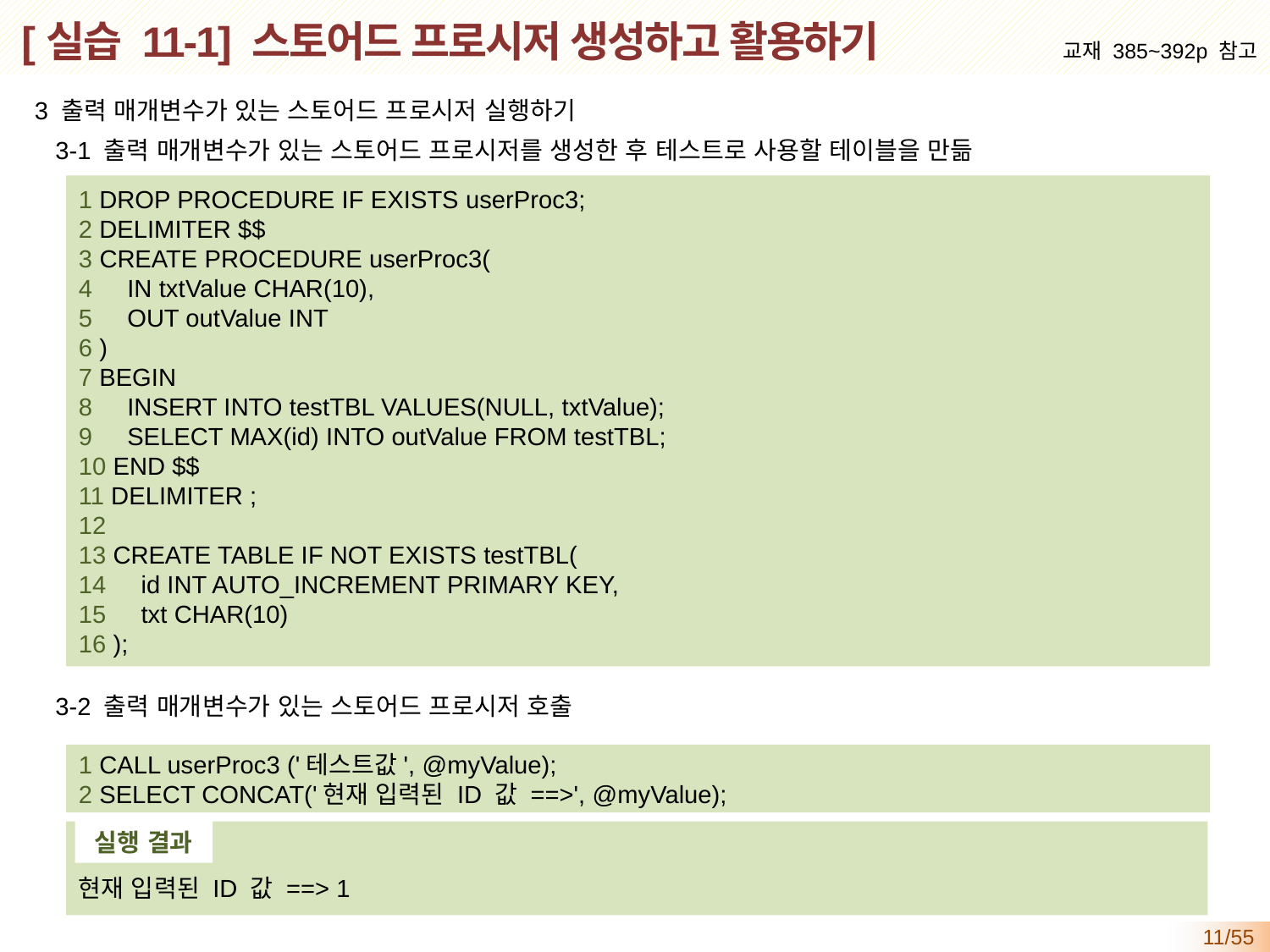

# [실습 11-1] 스토어드 프로시저 생성하고 활용하기
교재 385~392p 참고
3 출력 매개변수가 있는 스토어드 프로시저 실행하기
   3-1 출력 매개변수가 있는 스토어드 프로시저를 생성한 후 테스트로 사용할 테이블을 만듦

   3-2 출력 매개변수가 있는 스토어드 프로시저 호출

1 DROP PROCEDURE IF EXISTS userProc3;
2 DELIMITER $$
3 CREATE PROCEDURE userProc3(
4     IN txtValue CHAR(10),
5     OUT outValue INT
6 )
7 BEGIN
8     INSERT INTO testTBL VALUES(NULL, txtValue);
9     SELECT MAX(id) INTO outValue FROM testTBL;
10 END $$
11 DELIMITER ;
12
13 CREATE TABLE IF NOT EXISTS testTBL(
14     id INT AUTO_INCREMENT PRIMARY KEY,
15     txt CHAR(10)
16 );
1 CALL userProc3 ('테스트값', @myValue);
2 SELECT CONCAT('현재 입력된 ID 값 ==>', @myValue);
실행 결과

현재 입력된 ID 값 ==> 1